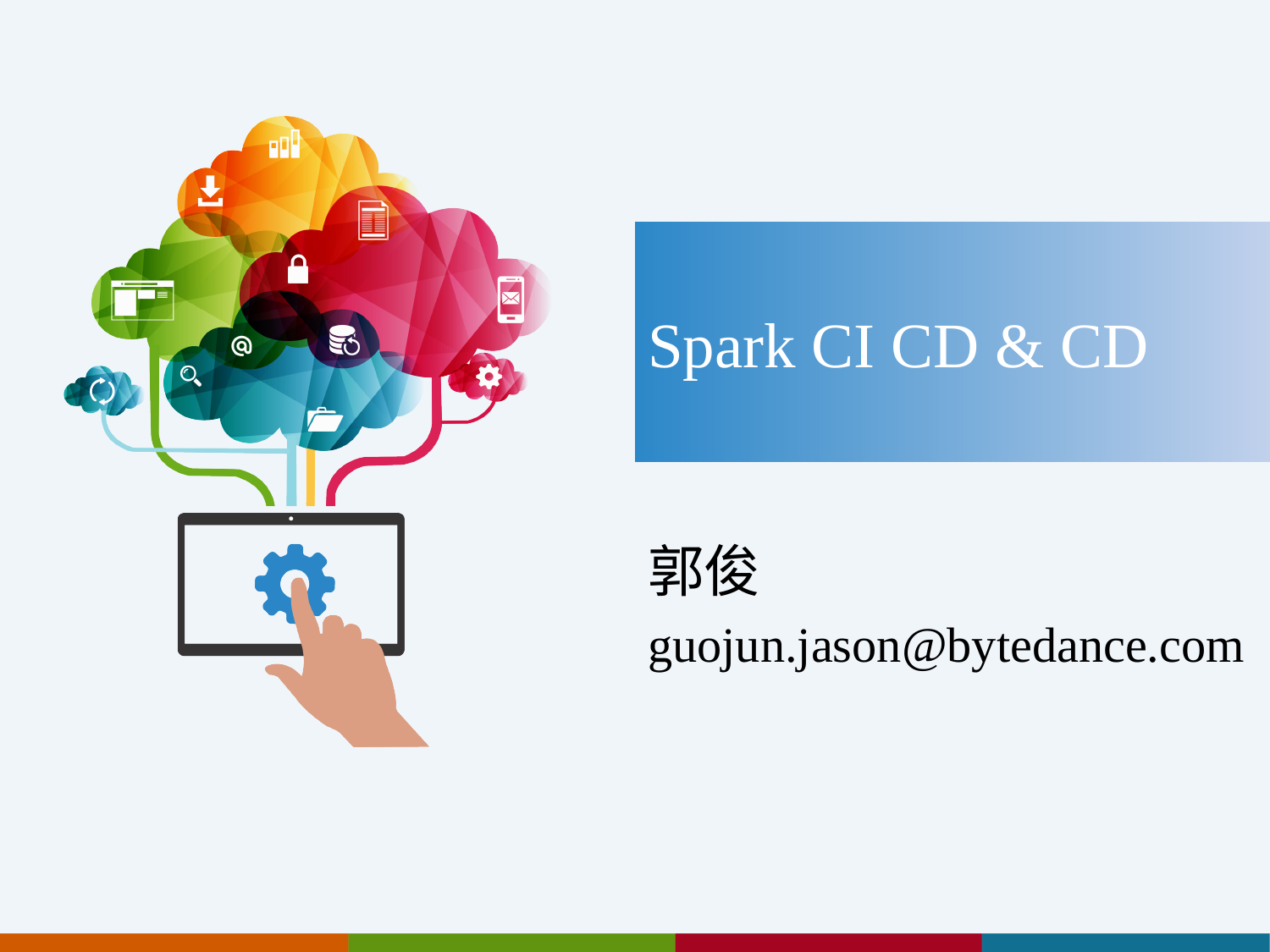

# Spark CI CD & CD
郭俊
guojun.jason@bytedance.com